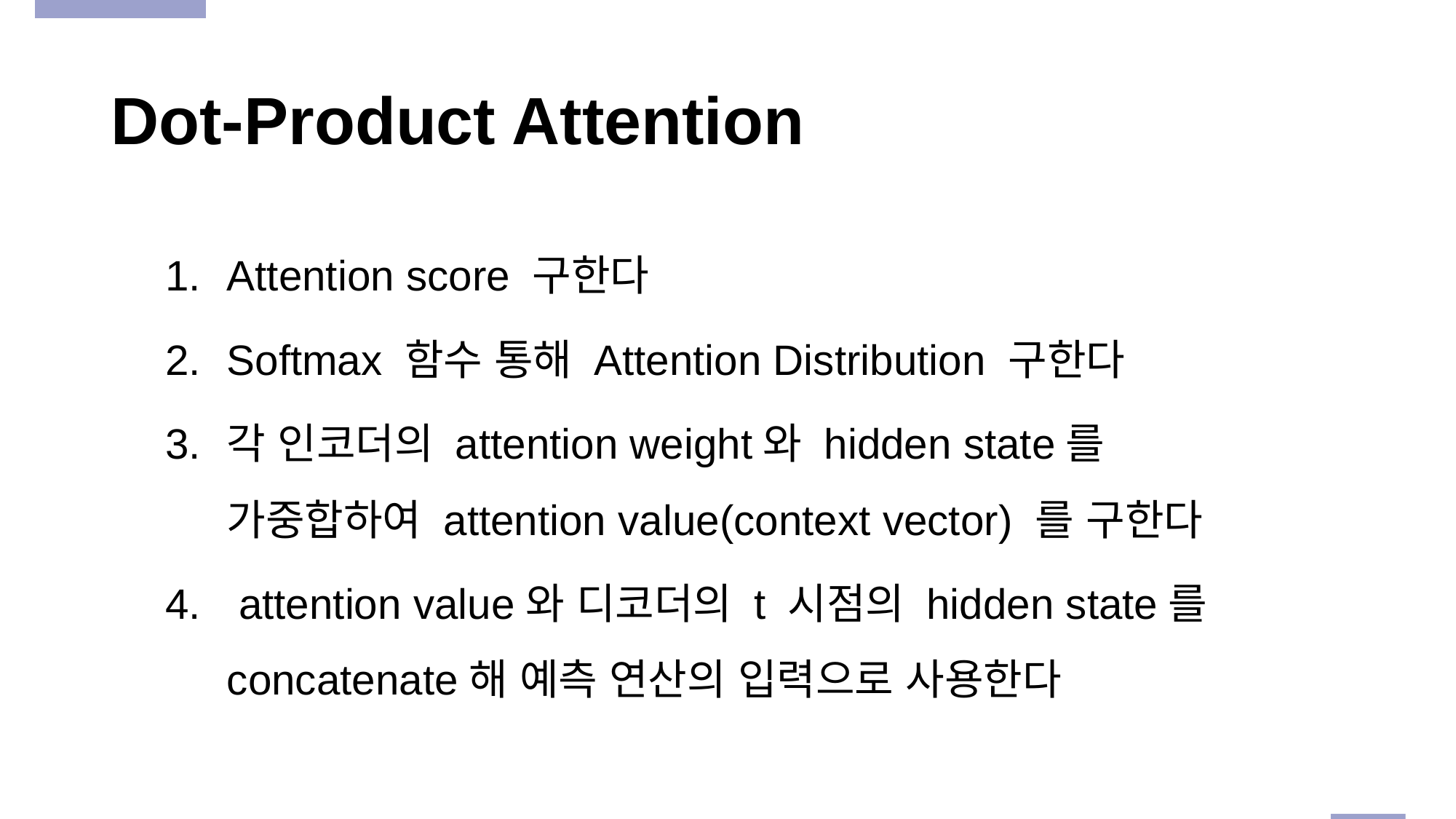

# Dot-Product Attention
Attention score 구한다
Softmax 함수 통해 Attention Distribution 구한다
각 인코더의 attention weight와 hidden state를 가중합하여 attention value(context vector) 를 구한다
 attention value와 디코더의 t 시점의 hidden state를 concatenate해 예측 연산의 입력으로 사용한다